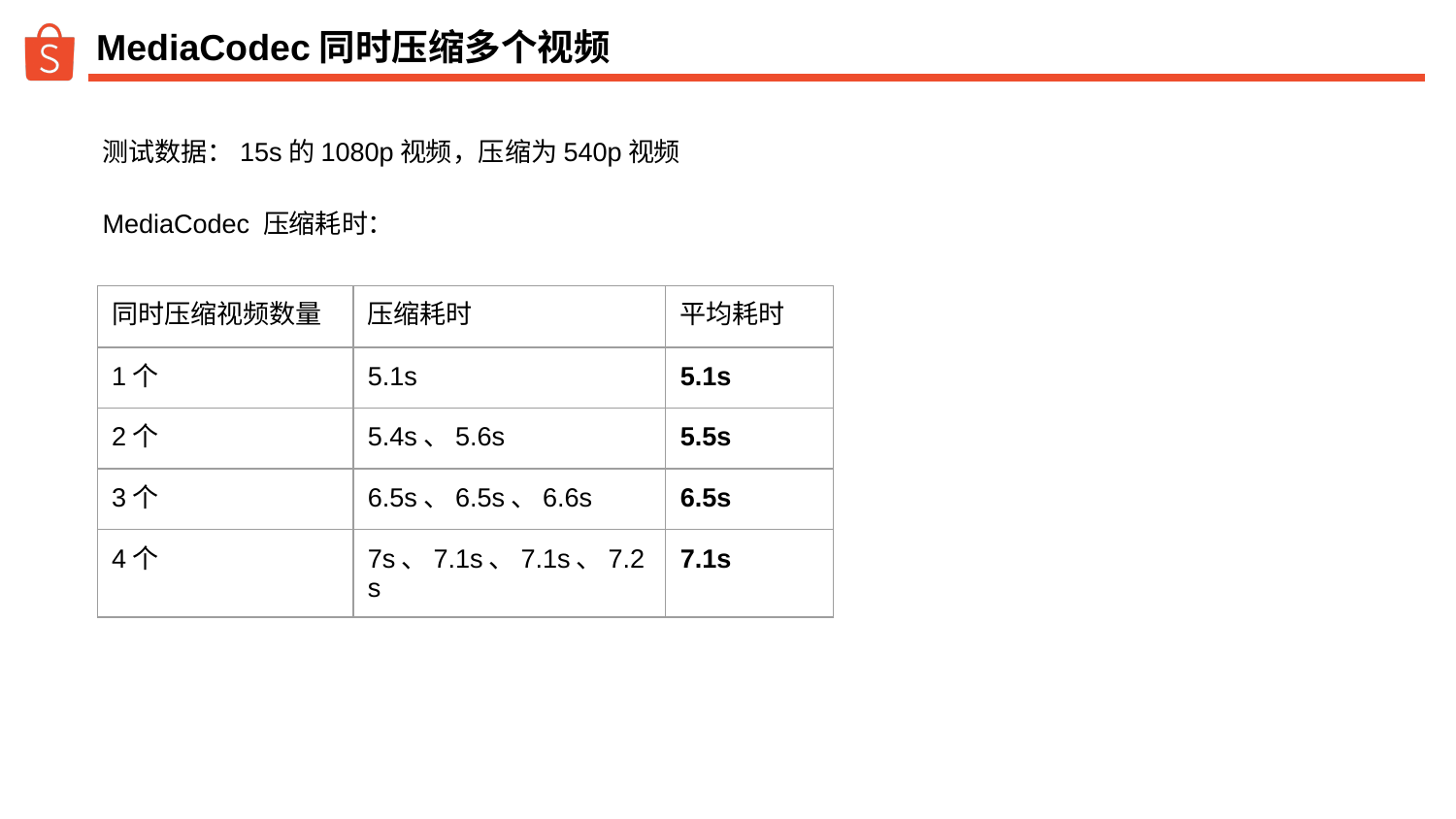

# MediaCodec同时压缩多个视频
测试数据：15s的1080p视频，压缩为540p视频
MediaCodec 压缩耗时：
| 同时压缩视频数量 | 压缩耗时 | 平均耗时 |
| --- | --- | --- |
| 1个 | 5.1s | 5.1s |
| 2个 | 5.4s、5.6s | 5.5s |
| 3个 | 6.5s、6.5s、6.6s | 6.5s |
| 4个 | 7s、7.1s、7.1s、7.2s | 7.1s |